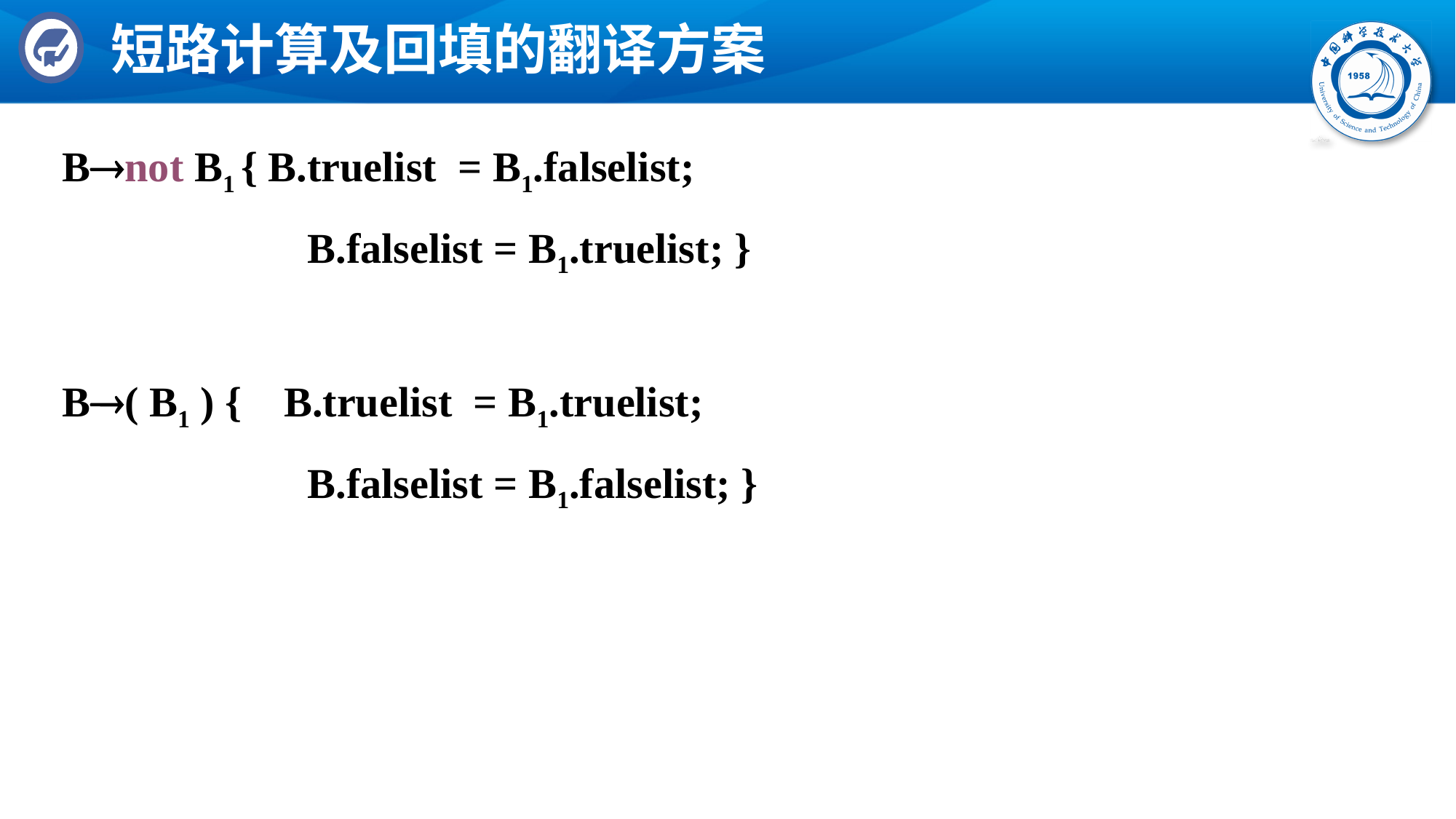

# 短路计算及回填的翻译方案
B→not B1 { B.truelist  = B1.falselist;
			B.falselist = B1.truelist; }

B→( B1 ) {    B.truelist  = B1.truelist;
			B.falselist = B1.falselist; }